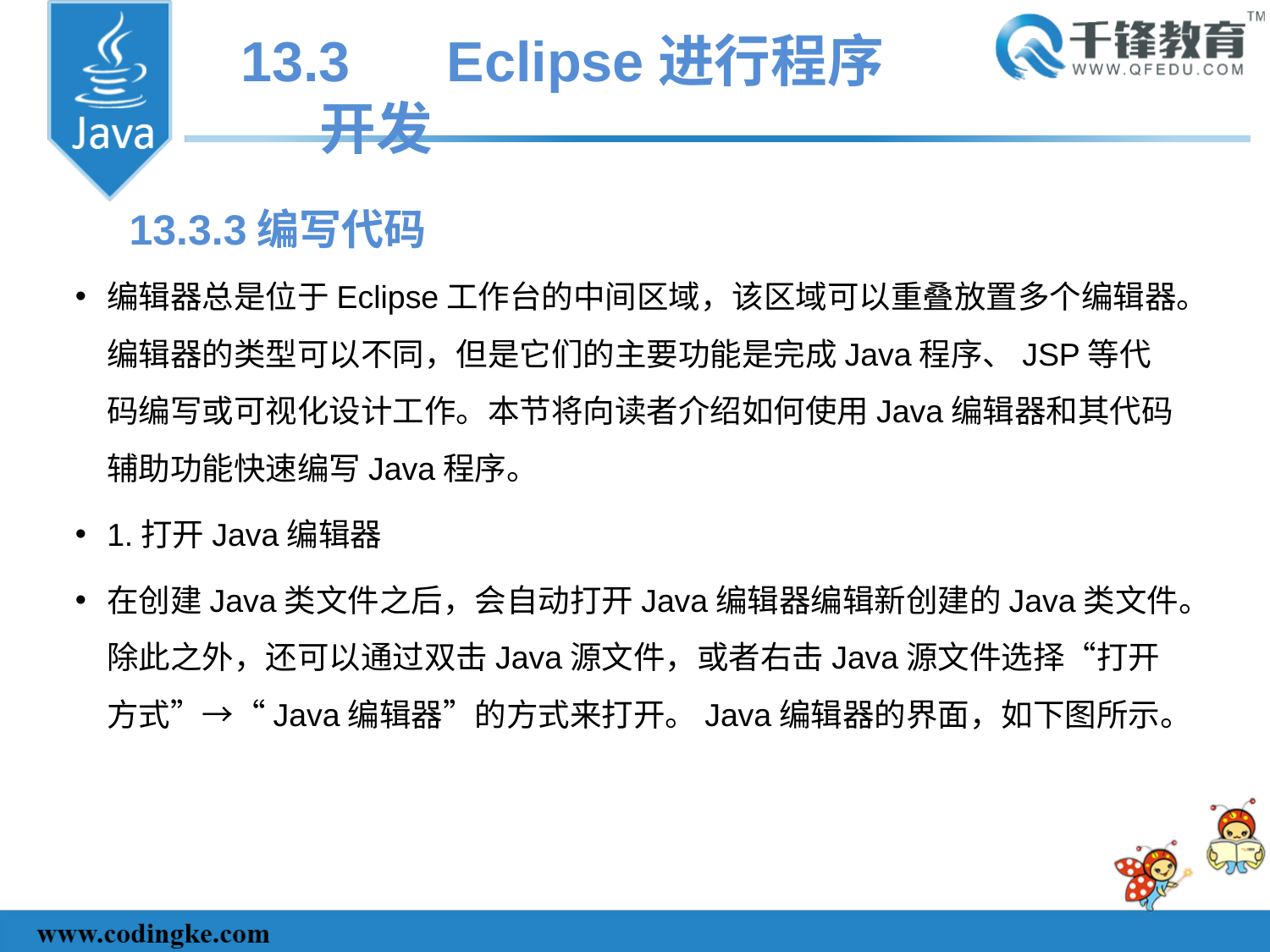

13.3	Eclipse进行程序开发
13.3.3编写代码

编辑器总是位于Eclipse工作台的中间区域，该区域可以重叠放置多个编辑器。编辑器的类型可以不同，但是它们的主要功能是完成Java程序、JSP等代码编写或可视化设计工作。本节将向读者介绍如何使用Java编辑器和其代码辅助功能快速编写Java程序。
1.打开Java编辑器
在创建Java类文件之后，会自动打开Java编辑器编辑新创建的Java类文件。除此之外，还可以通过双击Java源文件，或者右击Java源文件选择“打开方式”→“Java编辑器”的方式来打开。Java编辑器的界面，如下图所示。